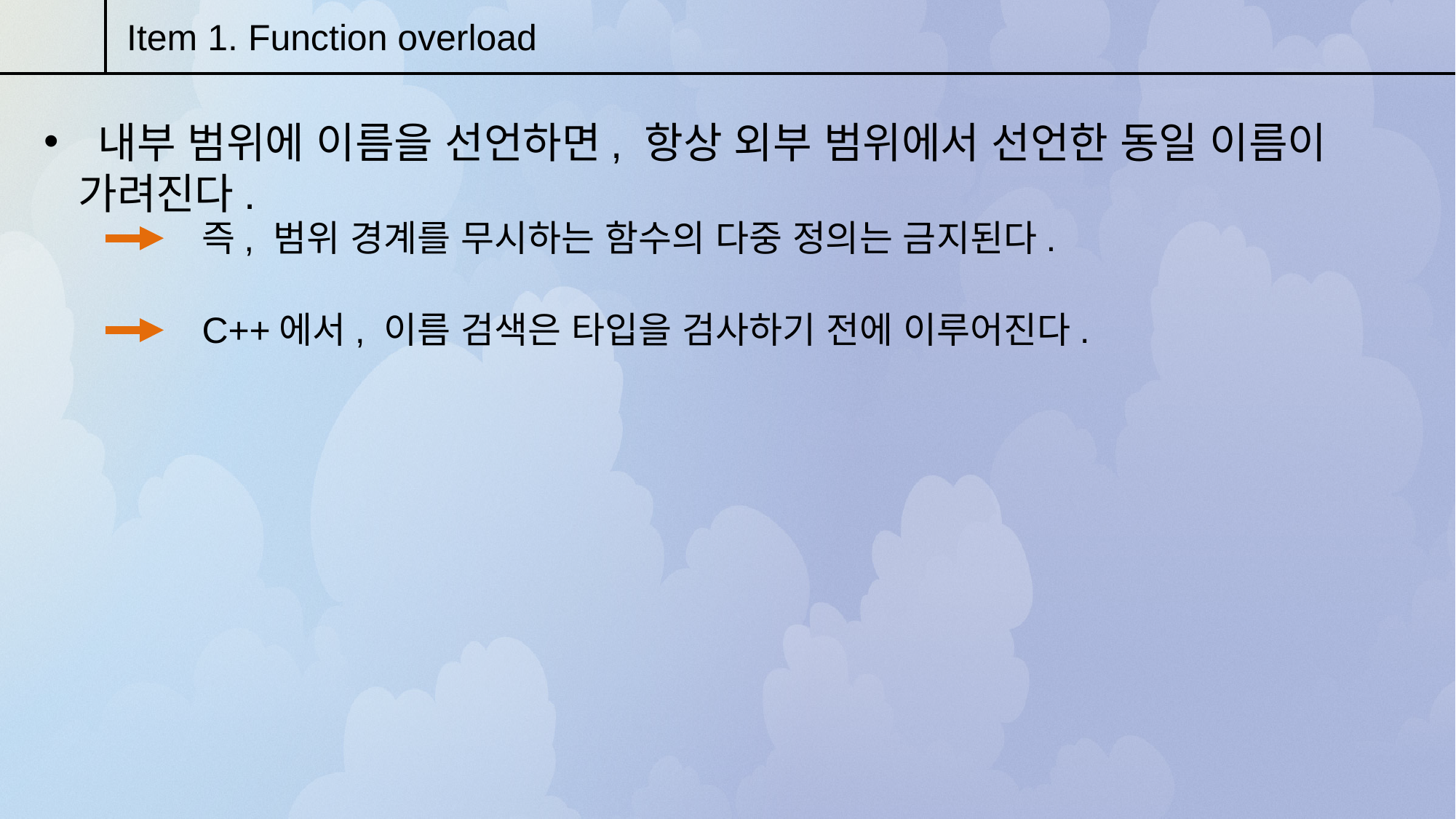

Item 1. Function overload
 내부 범위에 이름을 선언하면, 항상 외부 범위에서 선언한 동일 이름이 가려진다.
즉, 범위 경계를 무시하는 함수의 다중 정의는 금지된다.
C++에서, 이름 검색은 타입을 검사하기 전에 이루어진다.